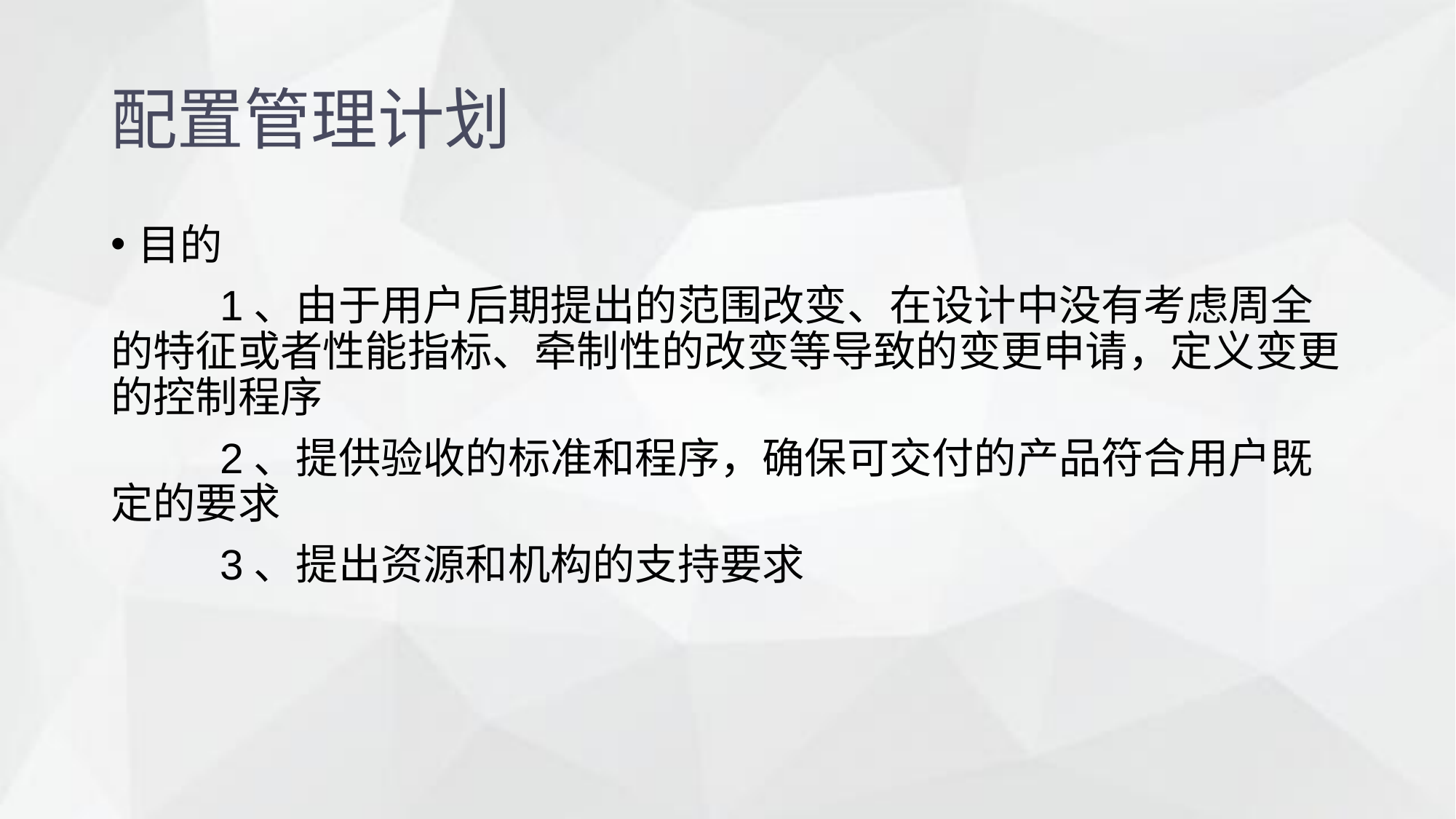

配置管理计划
目的
	1、由于用户后期提出的范围改变、在设计中没有考虑周全的特征或者性能指标、牵制性的改变等导致的变更申请，定义变更的控制程序
	2、提供验收的标准和程序，确保可交付的产品符合用户既定的要求
	3、提出资源和机构的支持要求